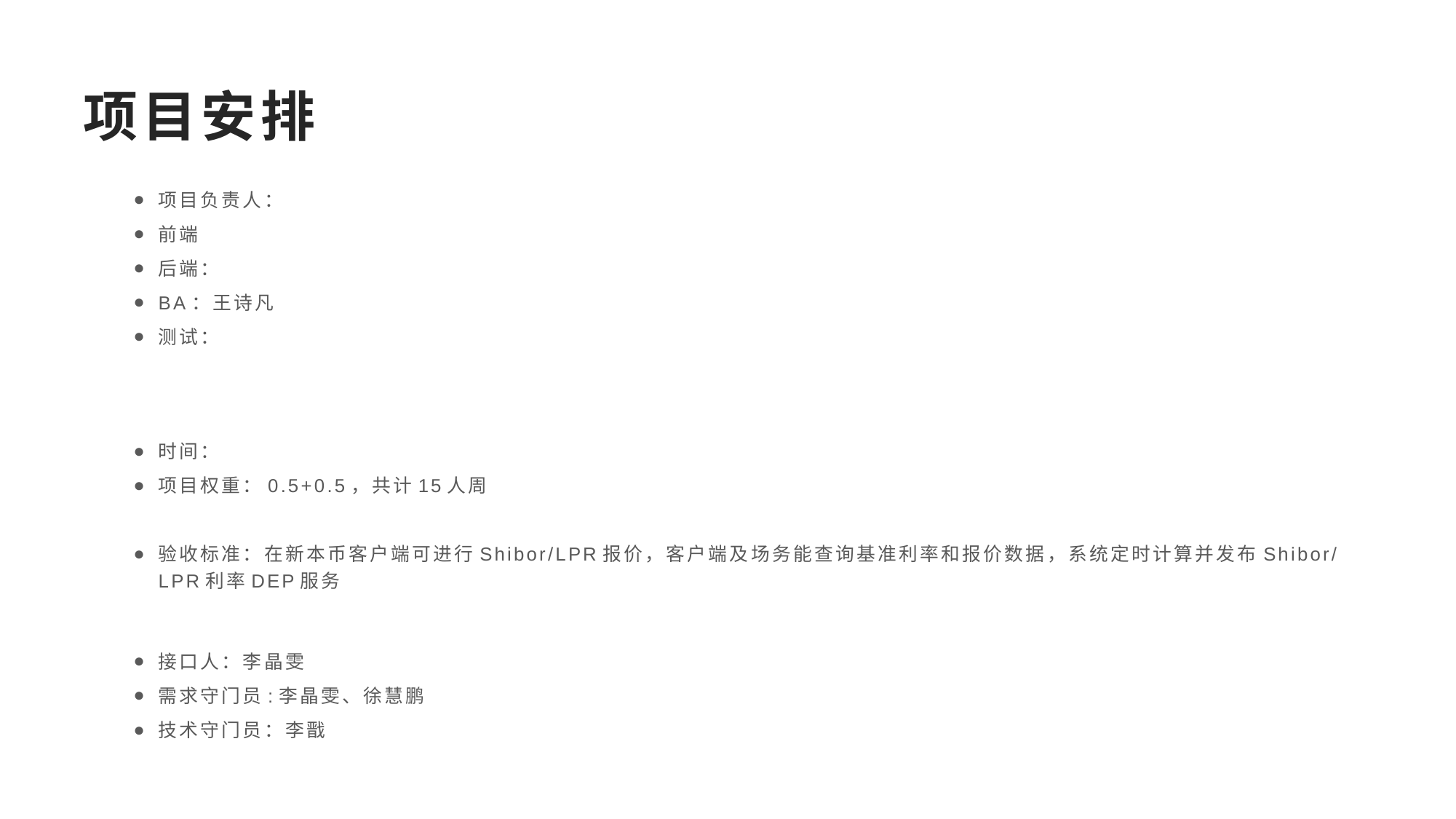

# 项目安排
项目负责人：
前端
后端：
BA：王诗凡
测试：

时间：
项目权重：0.5+0.5，共计15人周

验收标准：在新本币客户端可进行Shibor/LPR报价，客户端及场务能查询基准利率和报价数据，系统定时计算并发布Shibor/LPR利率DEP服务

接口人：李晶雯
需求守门员:李晶雯、徐慧鹏
技术守门员：李戬